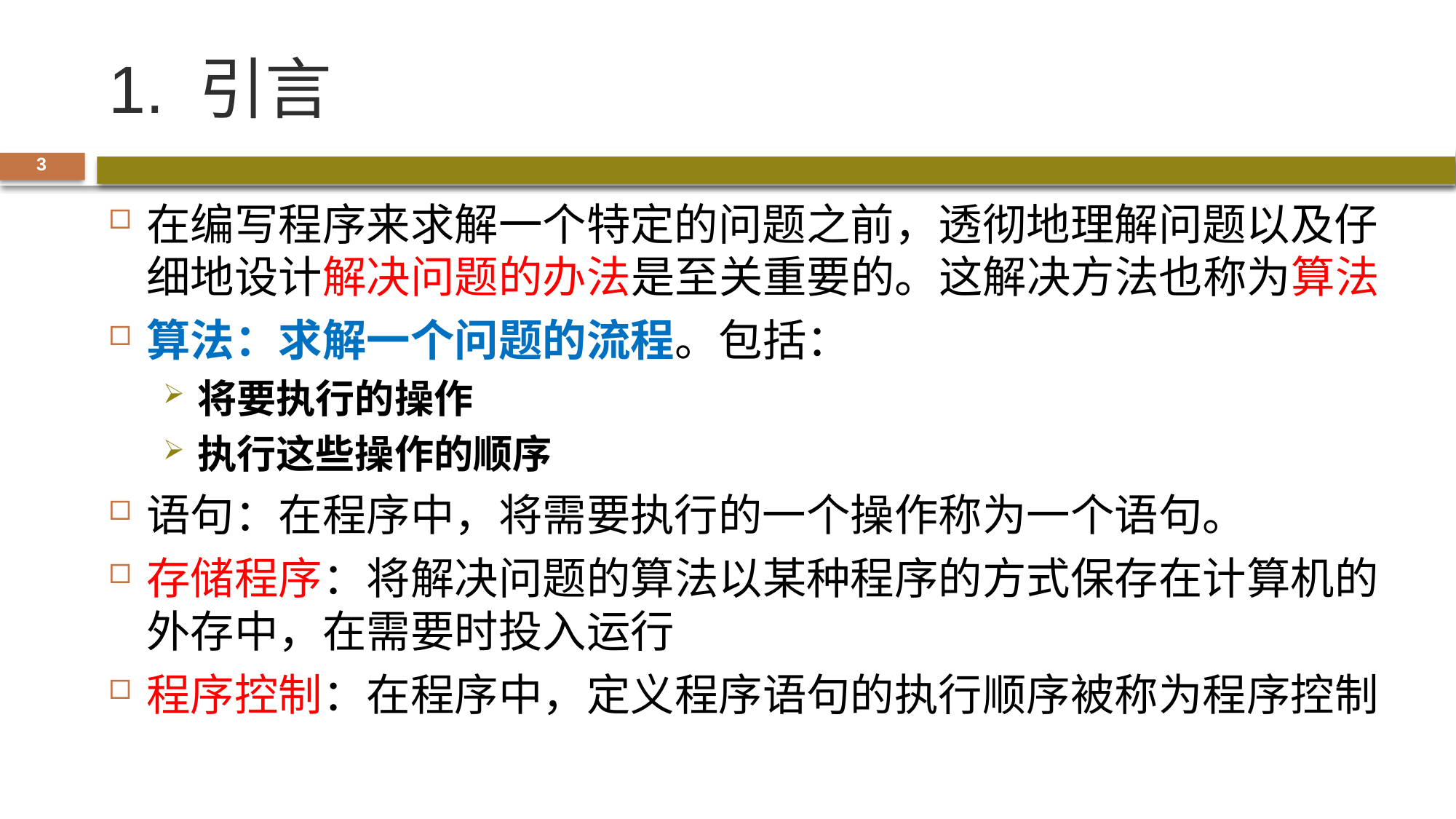

# 1. 引言
3
在编写程序来求解一个特定的问题之前，透彻地理解问题以及仔细地设计解决问题的办法是至关重要的。这解决方法也称为算法
算法：求解一个问题的流程。包括：
将要执行的操作
执行这些操作的顺序
语句：在程序中，将需要执行的一个操作称为一个语句。
存储程序：将解决问题的算法以某种程序的方式保存在计算机的外存中，在需要时投入运行
程序控制：在程序中，定义程序语句的执行顺序被称为程序控制